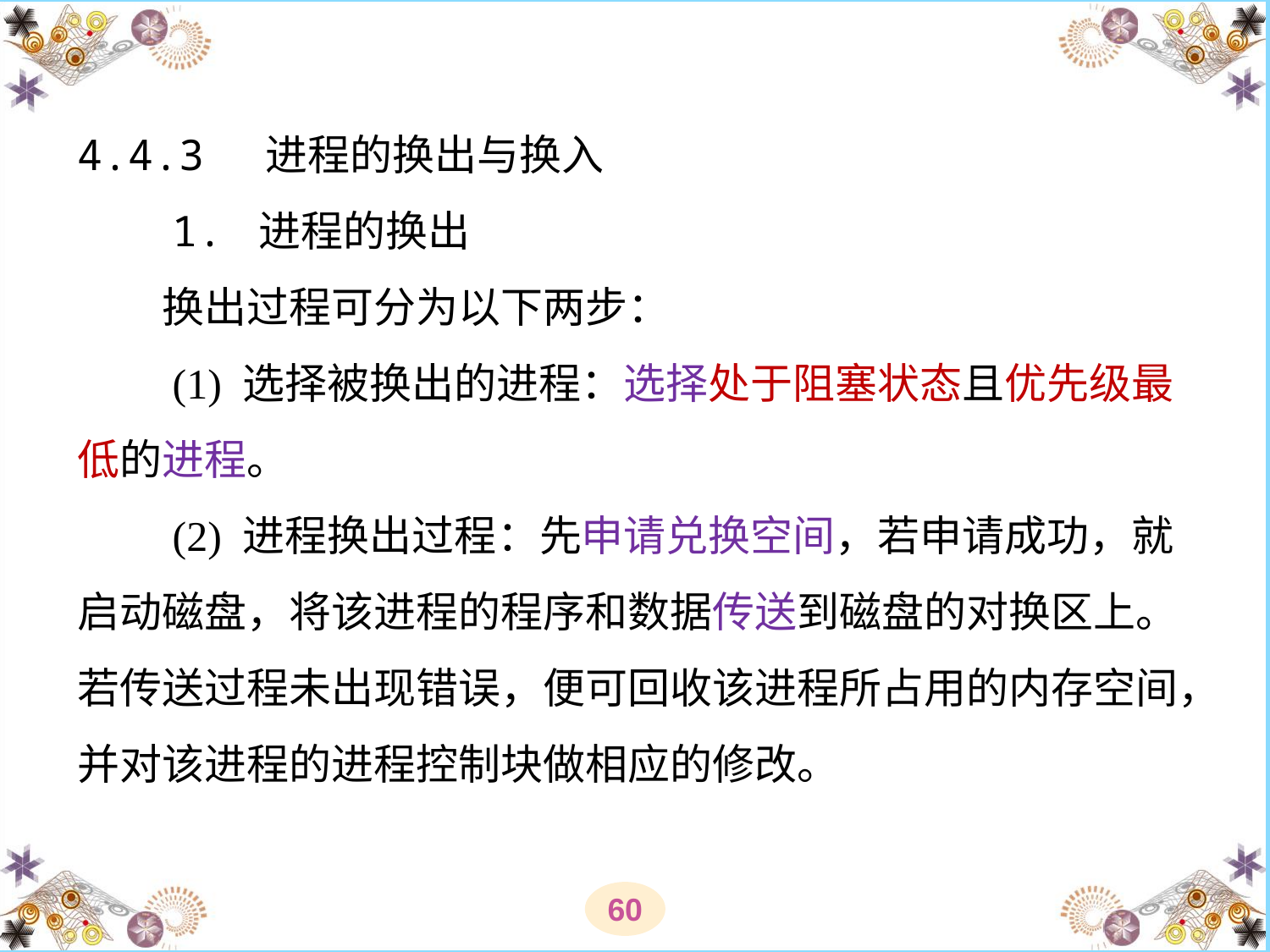

# 4.4.3  进程的换出与换入 　　1. 进程的换出 　　换出过程可分为以下两步： 　　(1) 选择被换出的进程：选择处于阻塞状态且优先级最低的进程。 　　(2) 进程换出过程：先申请兑换空间，若申请成功，就启动磁盘，将该进程的程序和数据传送到磁盘的对换区上。 若传送过程未出现错误，便可回收该进程所占用的内存空间，并对该进程的进程控制块做相应的修改。